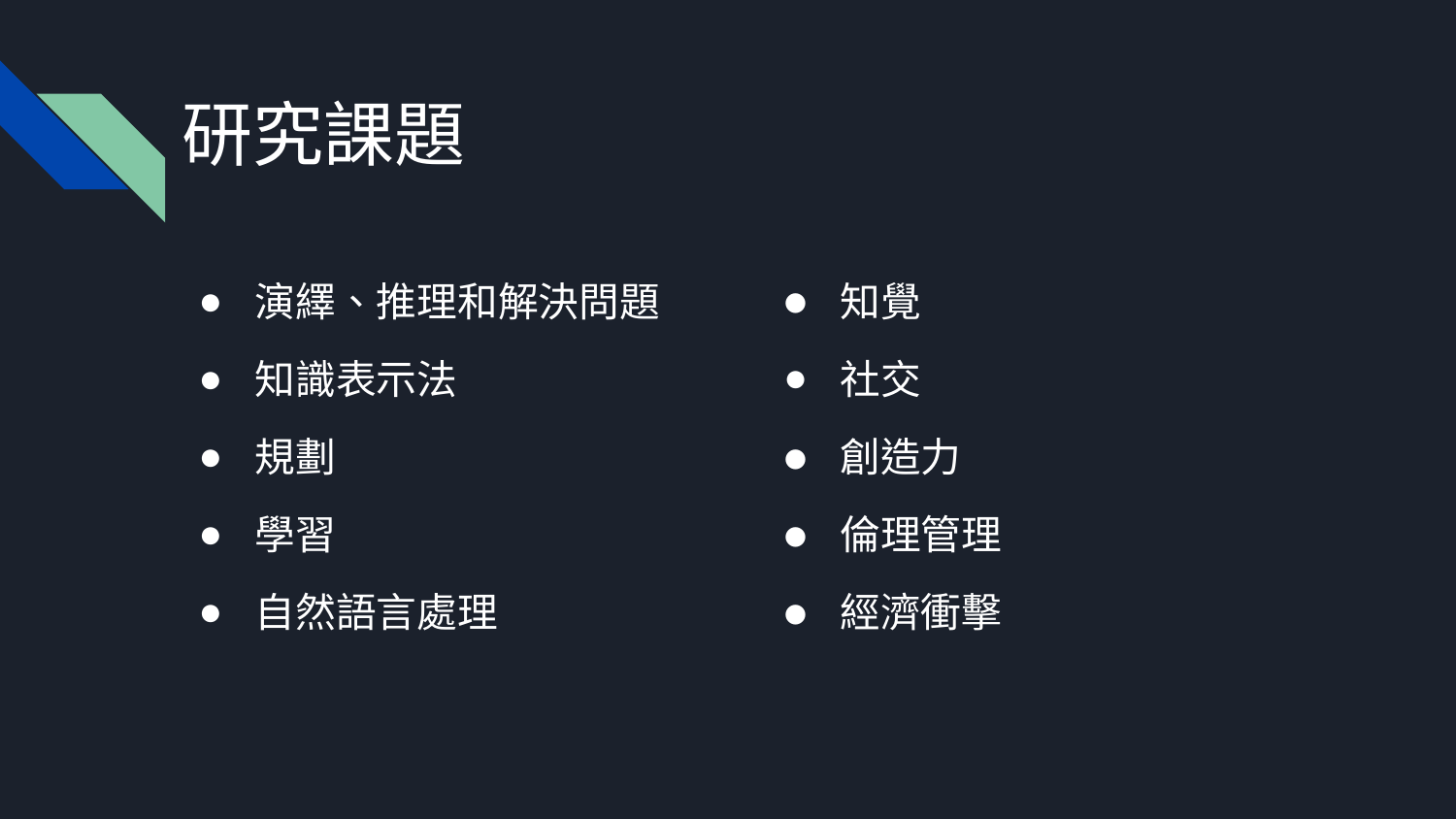

# 研究課題
演繹、推理和解決問題
知識表示法
規劃
學習
自然語言處理
知覺
社交
創造力
倫理管理
經濟衝擊